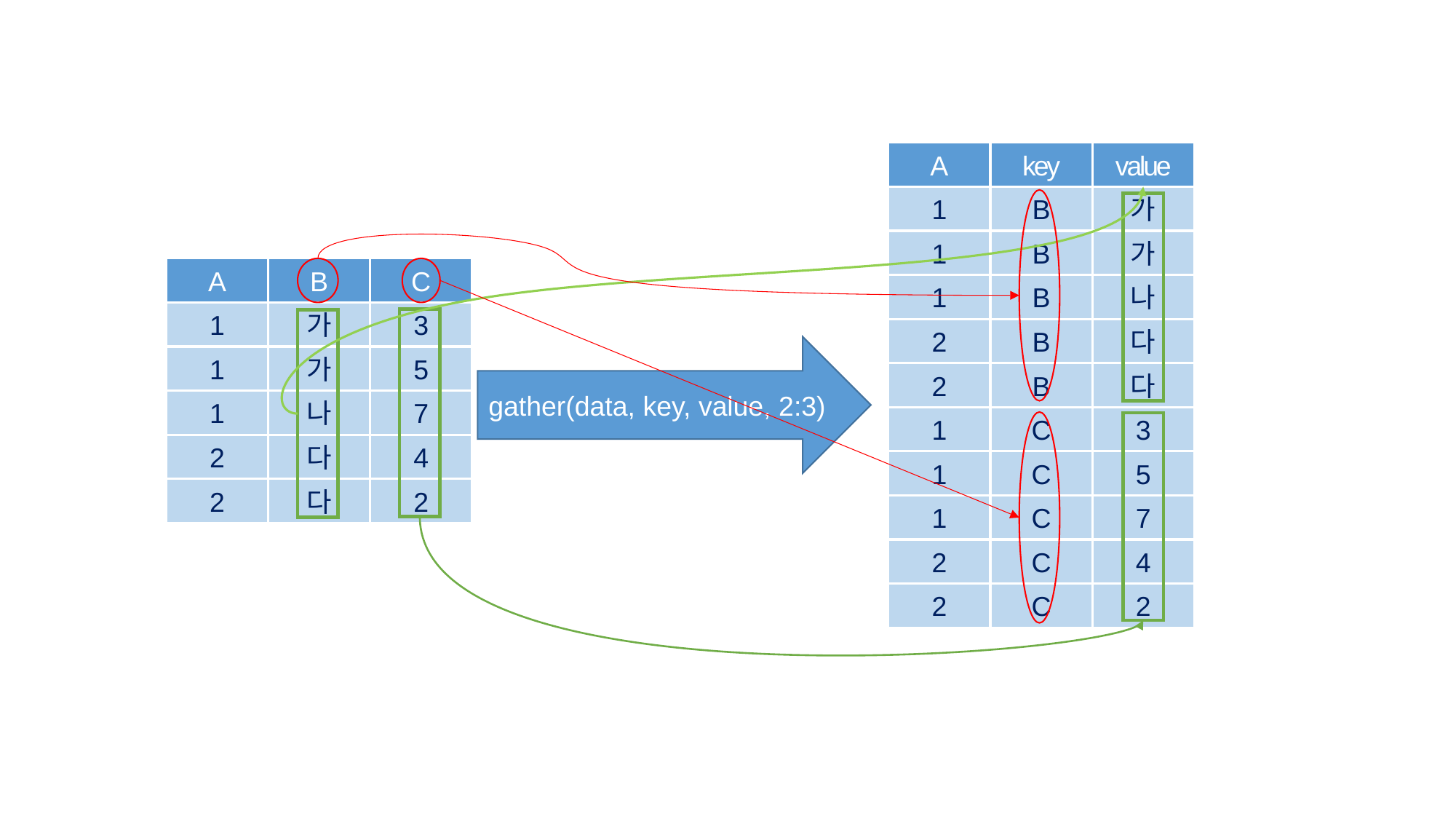

A
key
value
1
B
가

1
B
가
A
B

C

1
B
나
1
가
3

2
B
다
gather(data, key, value, 2:3)
1
가
5
2
B
다
1
나
7
1
C
3

2
다
4
1
C
5
2
다
2
1
C
7
2
C
4
2
C
2